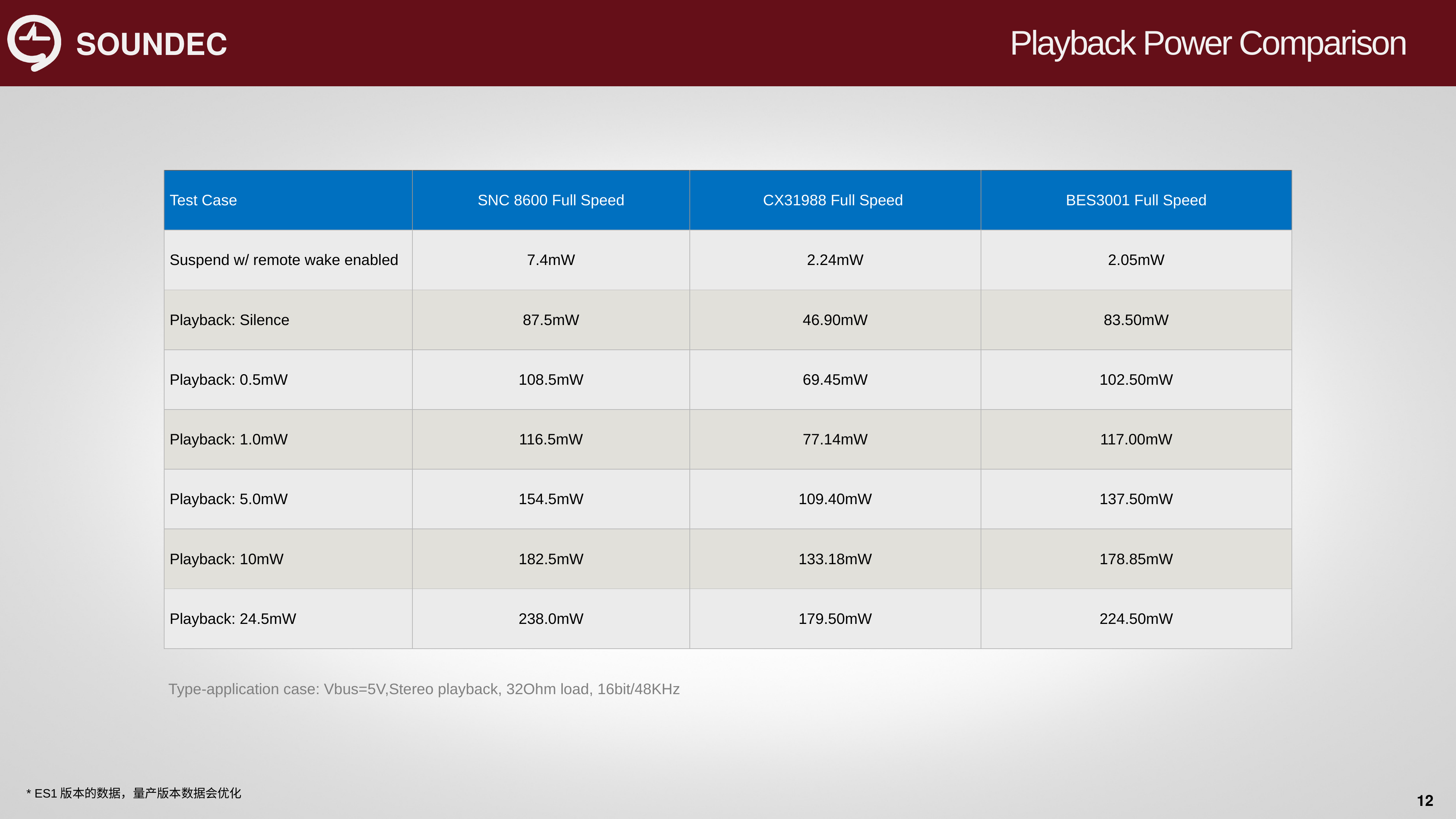

Playback Power Comparison
| Test Case | SNC 8600 Full Speed | CX31988 Full Speed | BES3001 Full Speed |
| --- | --- | --- | --- |
| Suspend w/ remote wake enabled | 7.4mW | 2.24mW | 2.05mW |
| Playback: Silence | 87.5mW | 46.90mW | 83.50mW |
| Playback: 0.5mW | 108.5mW | 69.45mW | 102.50mW |
| Playback: 1.0mW | 116.5mW | 77.14mW | 117.00mW |
| Playback: 5.0mW | 154.5mW | 109.40mW | 137.50mW |
| Playback: 10mW | 182.5mW | 133.18mW | 178.85mW |
| Playback: 24.5mW | 238.0mW | 179.50mW | 224.50mW |
Type-application case: Vbus=5V,Stereo playback, 32Ohm load, 16bit/48KHz
* ES1版本的数据，量产版本数据会优化
12